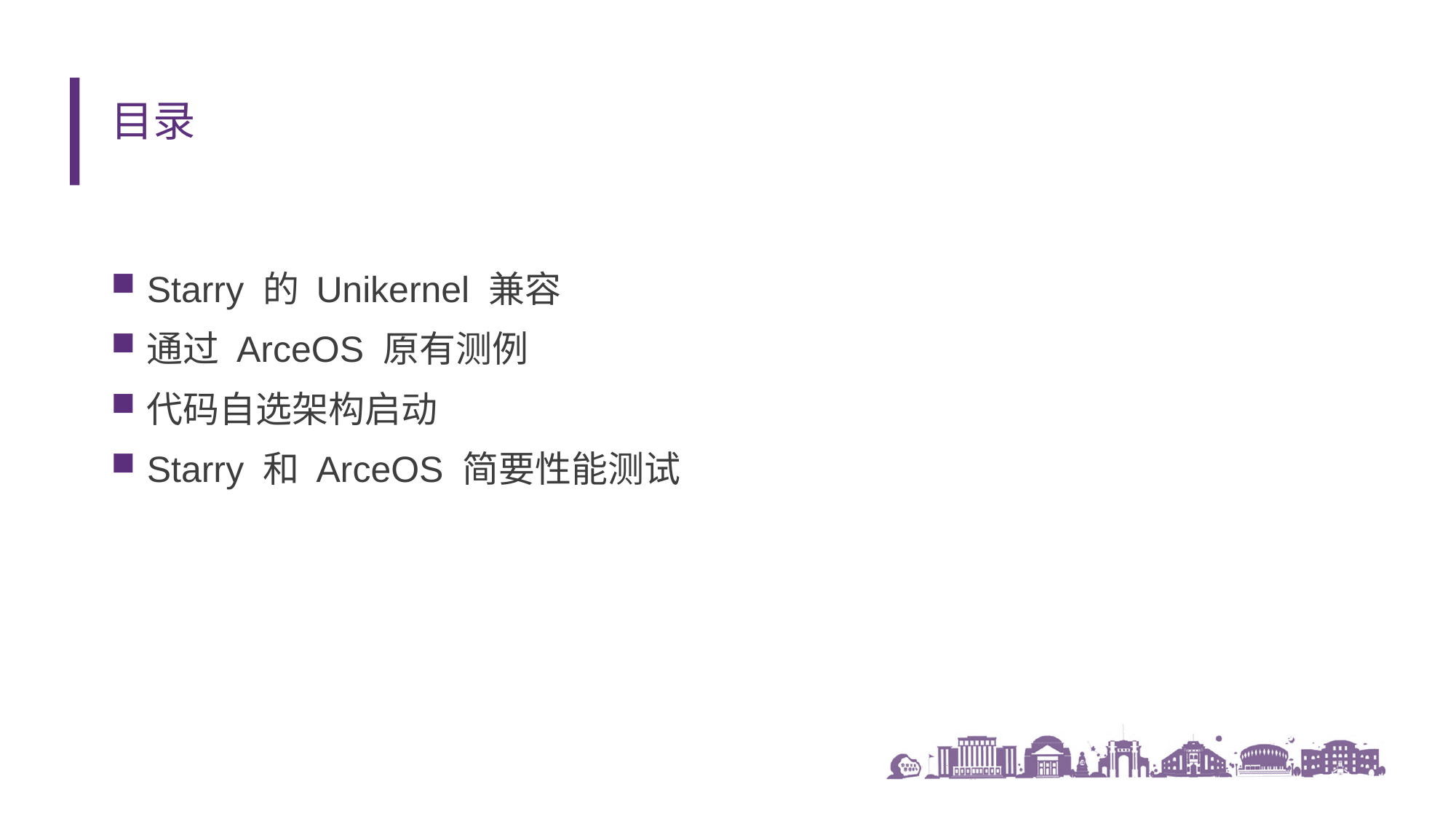

# 目录
Starry 的 Unikernel 兼容
通过 ArceOS 原有测例
代码自选架构启动
Starry 和 ArceOS 简要性能测试